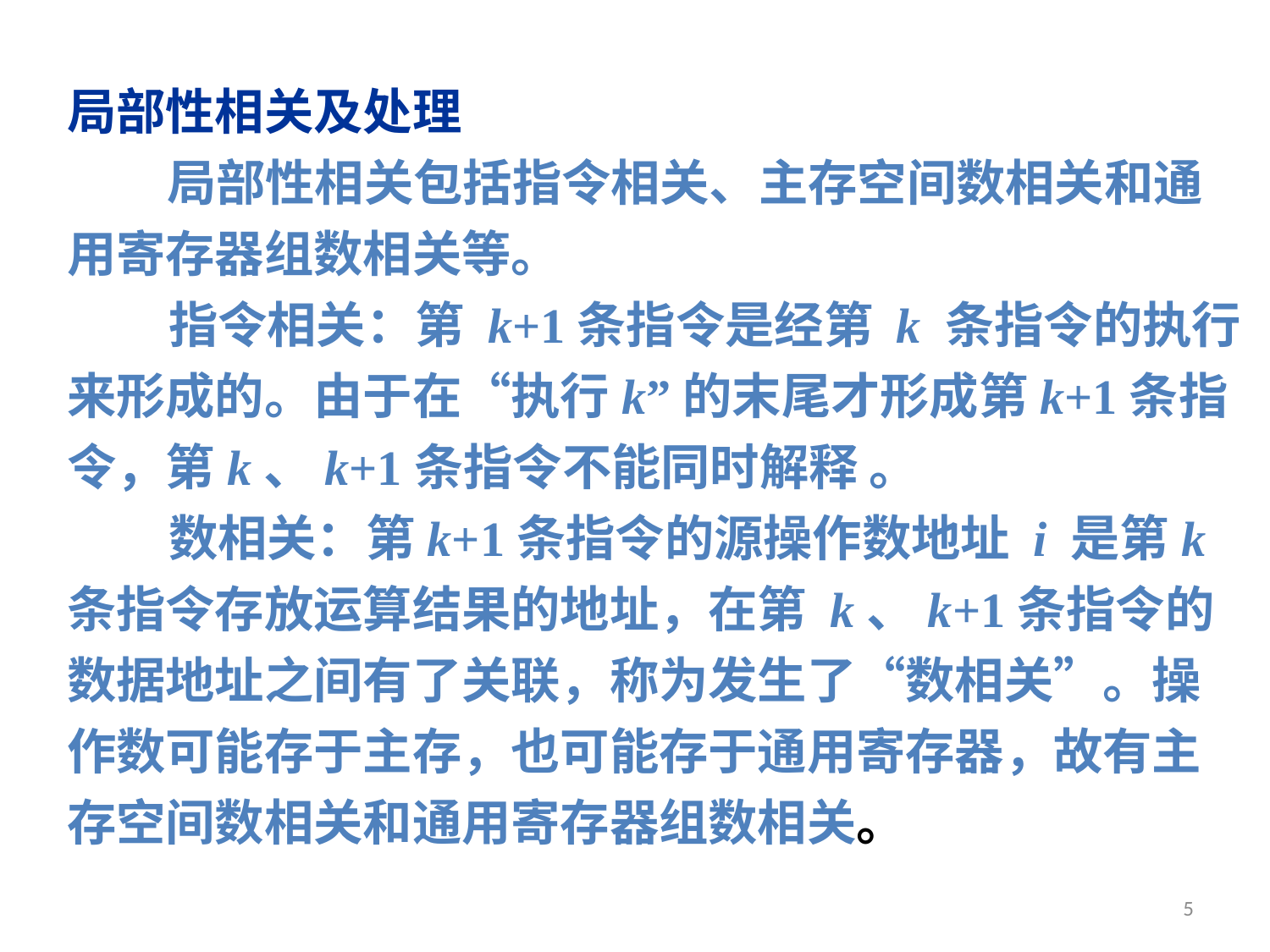

局部性相关及处理
        局部性相关包括指令相关、主存空间数相关和通用寄存器组数相关等。
        指令相关：第 k+1条指令是经第 k 条指令的执行来形成的。由于在“执行k”的末尾才形成第k+1条指令，第k、k+1条指令不能同时解释 。
        数相关：第k+1条指令的源操作数地址 i 是第k条指令存放运算结果的地址，在第 k、k+1条指令的数据地址之间有了关联，称为发生了“数相关”。操作数可能存于主存，也可能存于通用寄存器，故有主存空间数相关和通用寄存器组数相关。
5